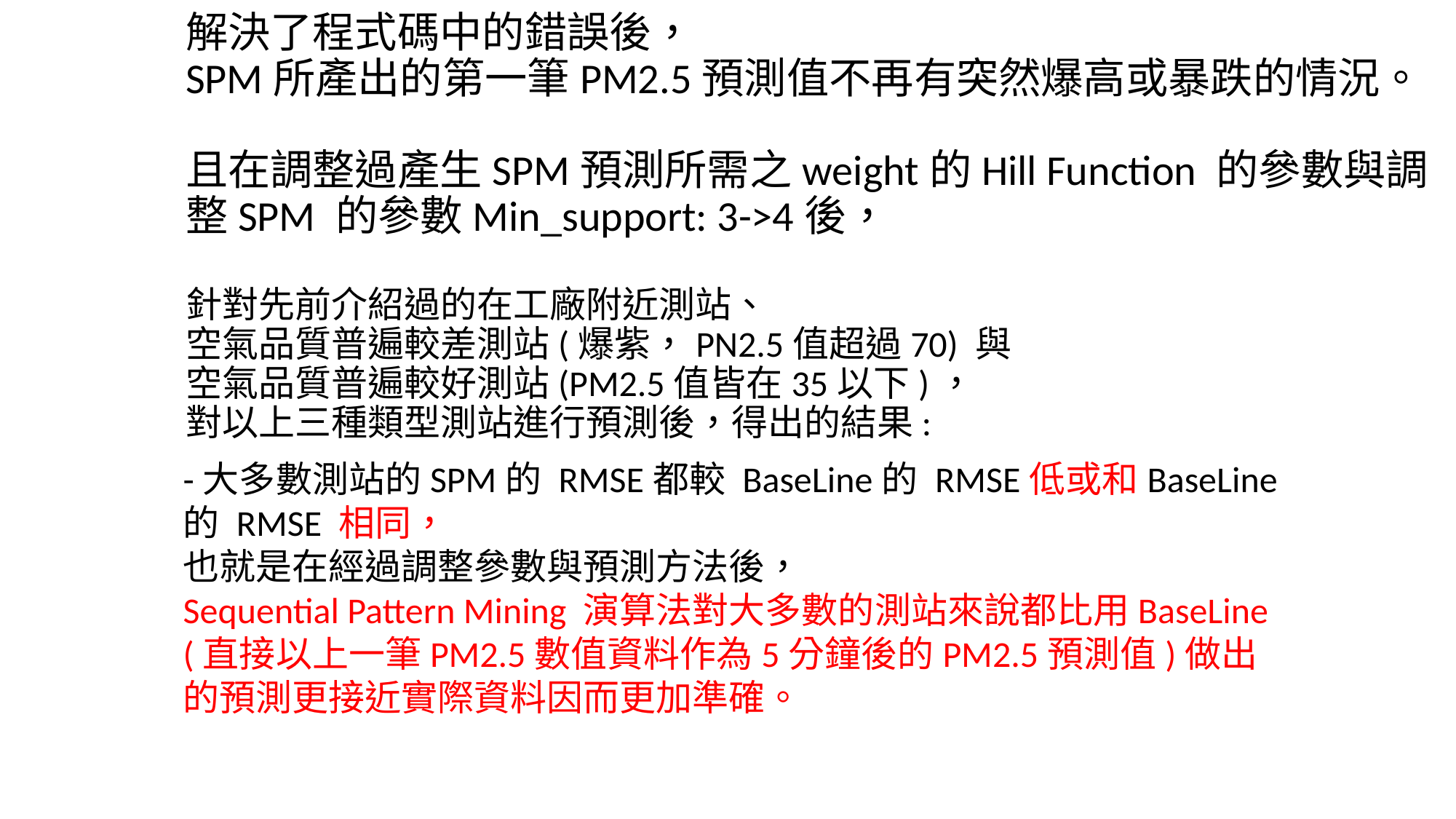

# 解決了程式碼中的錯誤後， SPM所產出的第一筆PM2.5預測值不再有突然爆高或暴跌的情況。 且在調整過產生SPM預測所需之weight的Hill Function 的參數與調整SPM 的參數Min_support: 3->4後， 針對先前介紹過的在工廠附近測站、 空氣品質普遍較差測站(爆紫，PN2.5值超過70) 與 空氣品質普遍較好測站(PM2.5值皆在35以下)， 對以上三種類型測站進行預測後，得出的結果:
-大多數測站的SPM的 RMSE都較 BaseLine的 RMSE低或和BaseLine的 RMSE 相同，
也就是在經過調整參數與預測方法後，
Sequential Pattern Mining 演算法對大多數的測站來說都比用BaseLine (直接以上一筆PM2.5數值資料作為5分鐘後的PM2.5預測值)做出的預測更接近實際資料因而更加準確。